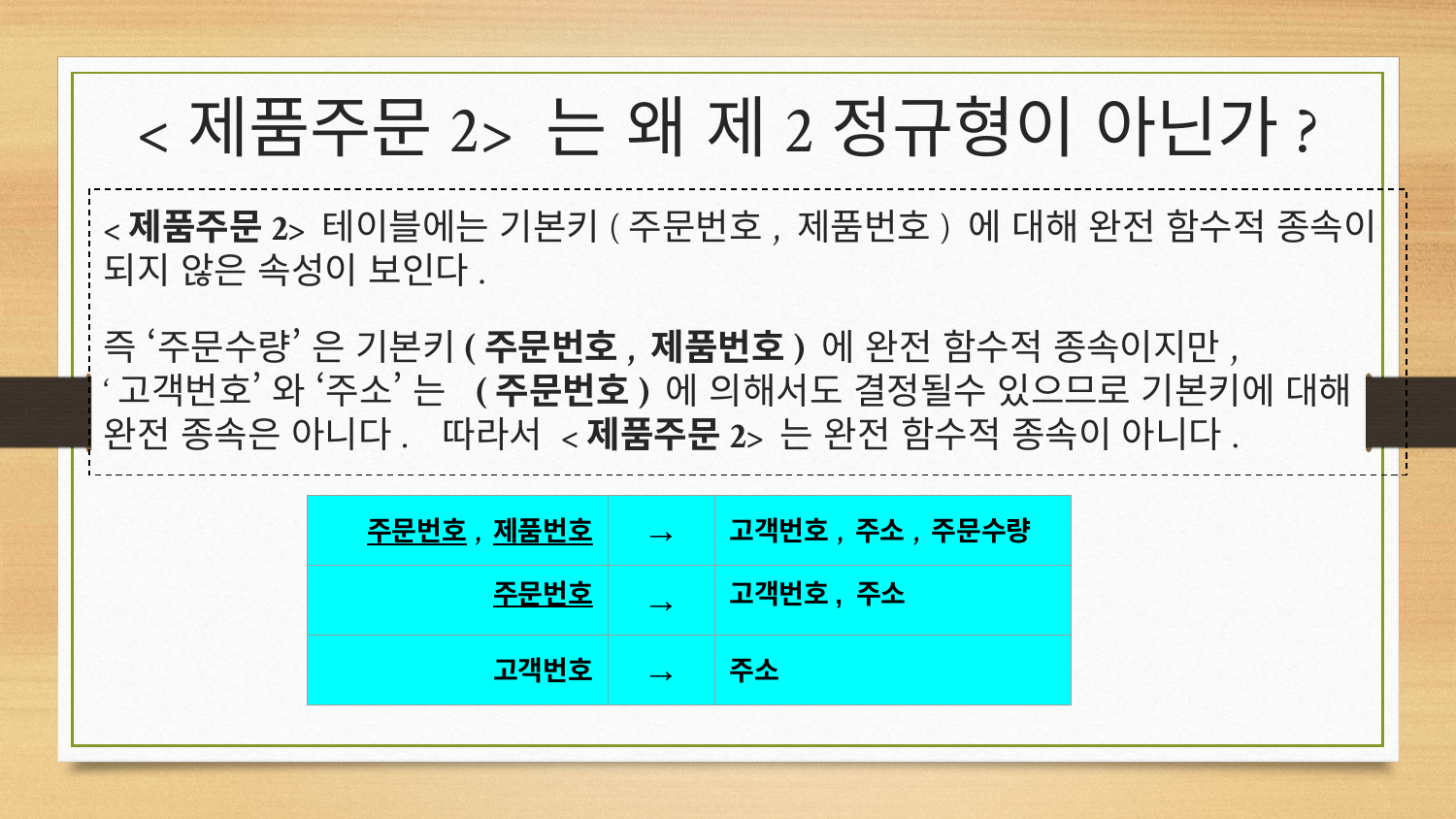

# <제품주문2> 는 왜 제2정규형이 아닌가?
<제품주문2> 테이블에는 기본키(주문번호, 제품번호) 에 대해 완전 함수적 종속이 되지 않은 속성이 보인다.
즉 ‘주문수량’ 은 기본키(주문번호, 제품번호) 에 완전 함수적 종속이지만,
‘고객번호’ 와 ‘주소’ 는  (주문번호) 에 의해서도 결정될수 있으므로 기본키에 대해 완전 종속은 아니다.   따라서 <제품주문2> 는 완전 함수적 종속이 아니다.
| 주문번호, 제품번호 | → | 고객번호, 주소, 주문수량 |
| --- | --- | --- |
| 주문번호 | → | 고객번호, 주소 |
| 고객번호 | → | 주소 |